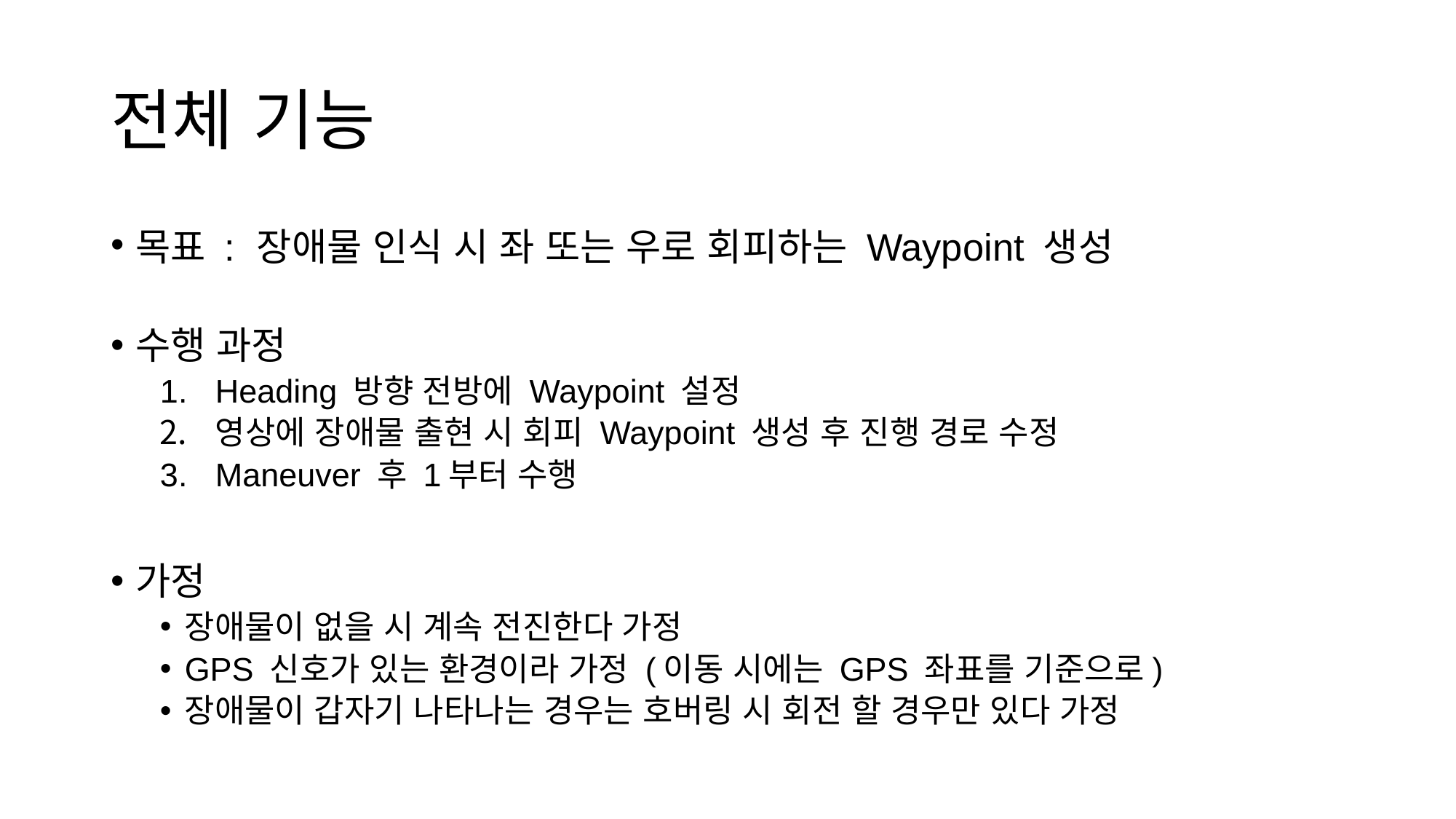

# 전체 기능
목표 : 장애물 인식 시 좌 또는 우로 회피하는 Waypoint 생성

수행 과정
Heading 방향 전방에 Waypoint 설정
영상에 장애물 출현 시 회피 Waypoint 생성 후 진행 경로 수정
Maneuver 후 1부터 수행

가정
장애물이 없을 시 계속 전진한다 가정
GPS 신호가 있는 환경이라 가정 (이동 시에는 GPS 좌표를 기준으로)
장애물이 갑자기 나타나는 경우는 호버링 시 회전 할 경우만 있다 가정